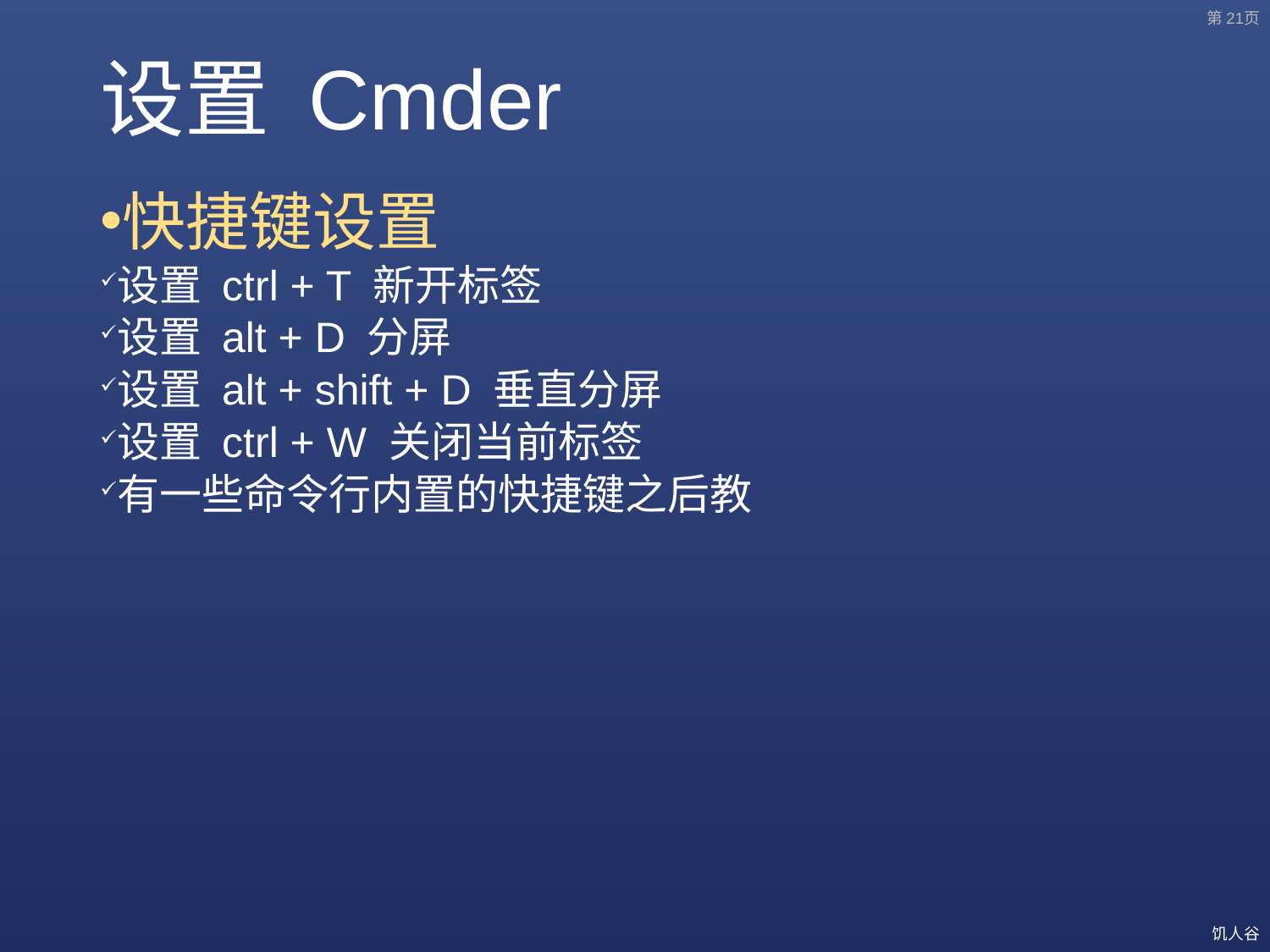

第21页
# 设置 Cmder
快捷键设置
设置 ctrl + T 新开标签
设置 alt + D 分屏
设置 alt + shift + D 垂直分屏
设置 ctrl + W 关闭当前标签
有一些命令行内置的快捷键之后教
饥人谷